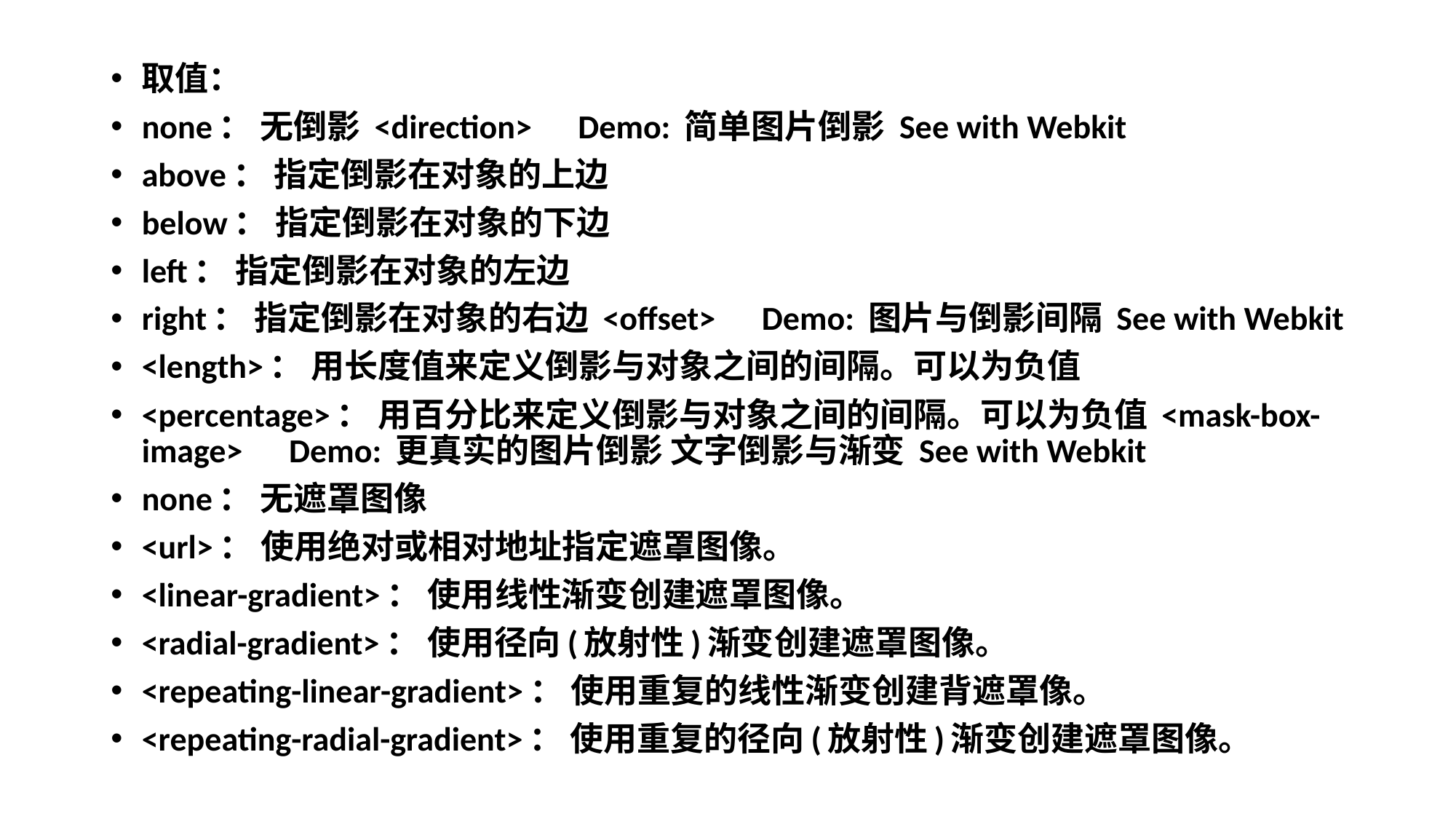

取值：
none： 无倒影 <direction>　Demo: 简单图片倒影 See with Webkit
above： 指定倒影在对象的上边
below： 指定倒影在对象的下边
left： 指定倒影在对象的左边
right： 指定倒影在对象的右边 <offset>　Demo: 图片与倒影间隔 See with Webkit
<length>： 用长度值来定义倒影与对象之间的间隔。可以为负值
<percentage>： 用百分比来定义倒影与对象之间的间隔。可以为负值 <mask-box-image>　Demo: 更真实的图片倒影 文字倒影与渐变 See with Webkit
none： 无遮罩图像
<url>： 使用绝对或相对地址指定遮罩图像。
<linear-gradient>： 使用线性渐变创建遮罩图像。
<radial-gradient>： 使用径向(放射性)渐变创建遮罩图像。
<repeating-linear-gradient>： 使用重复的线性渐变创建背遮罩像。
<repeating-radial-gradient>： 使用重复的径向(放射性)渐变创建遮罩图像。